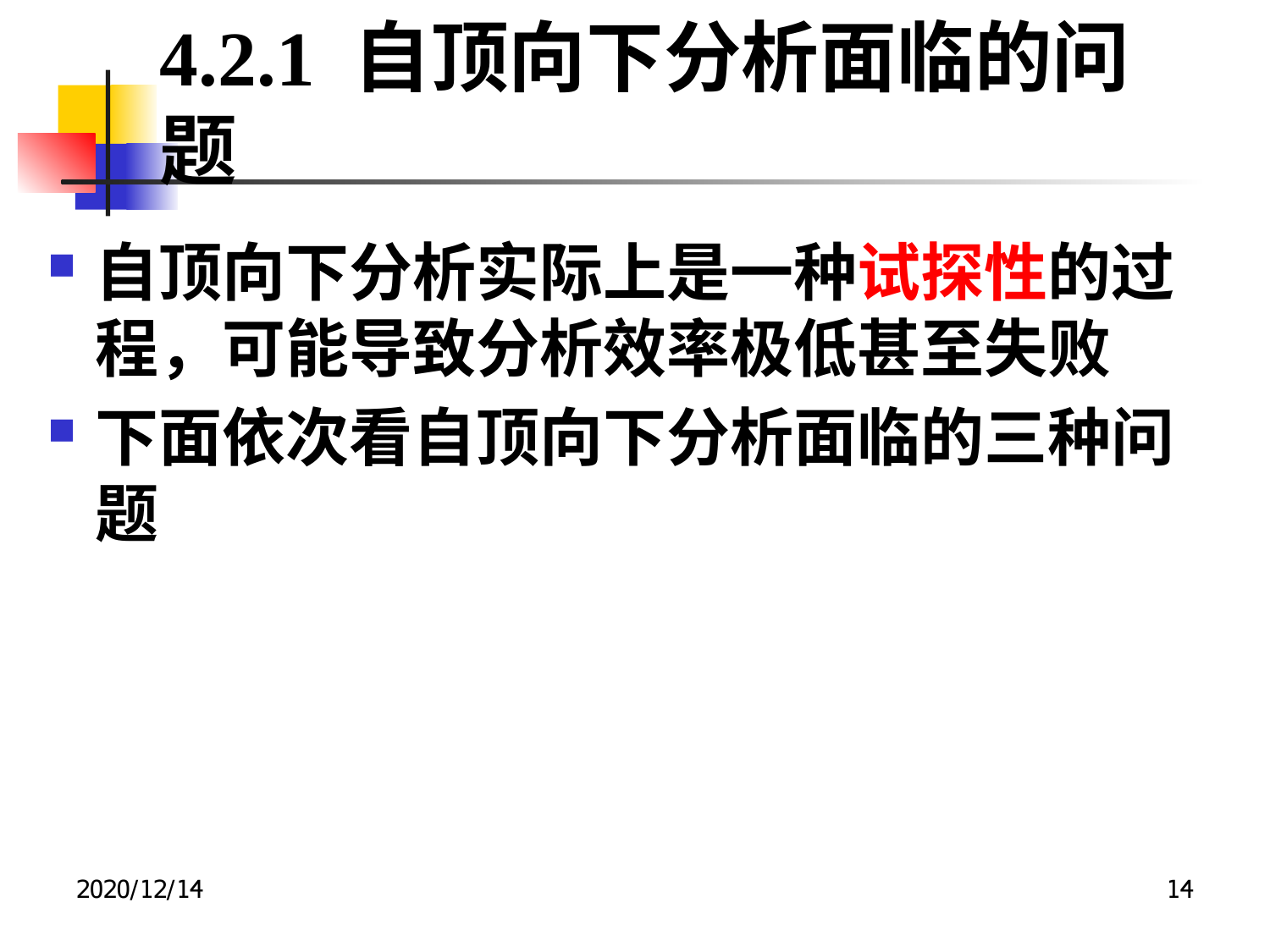

4.2.1 自顶向下分析面临的问题
自顶向下分析实际上是一种试探性的过程，可能导致分析效率极低甚至失败
下面依次看自顶向下分析面临的三种问题
2020/12/14
14